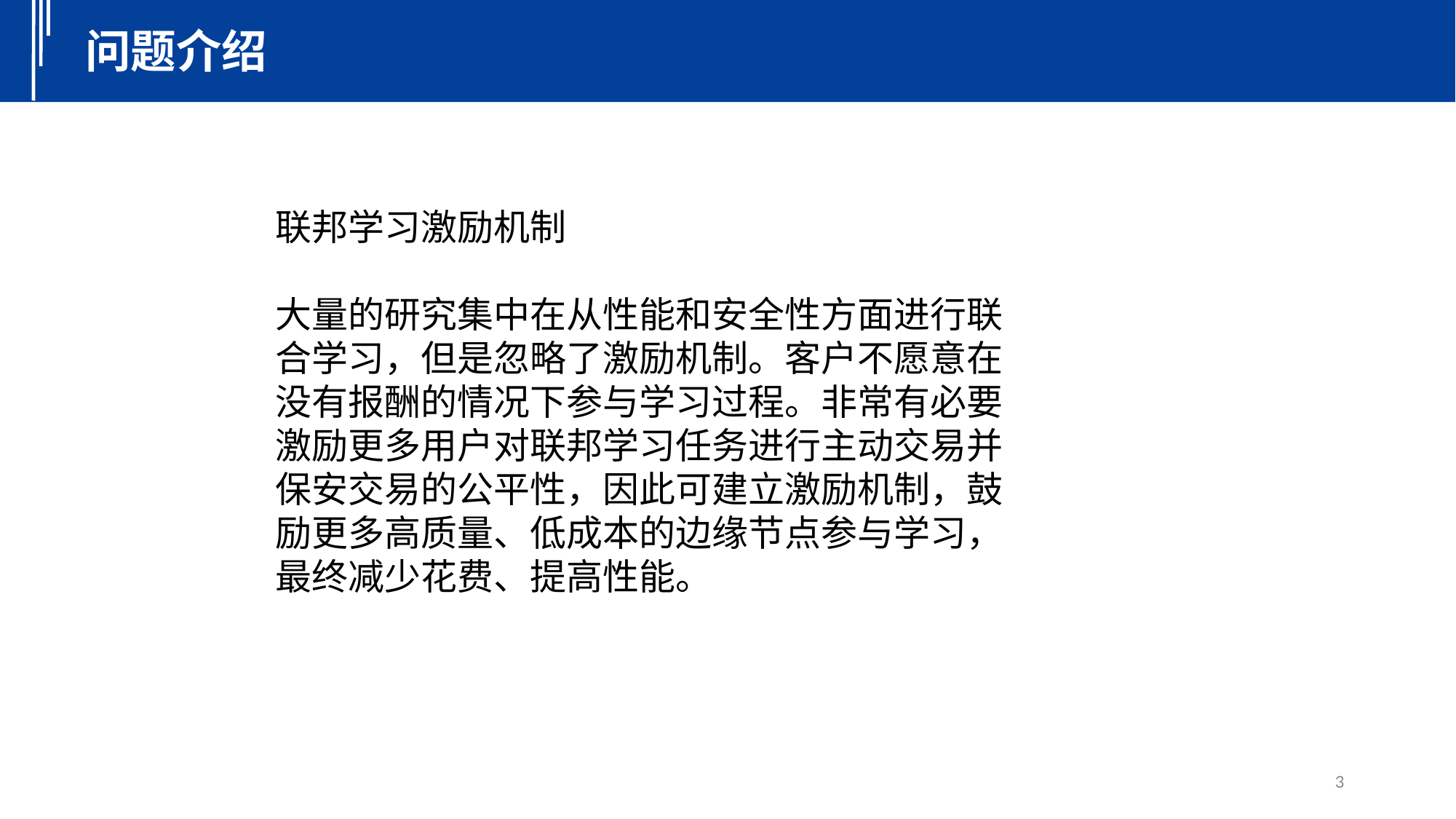

问题介绍
联邦学习激励机制

大量的研究集中在从性能和安全性方面进行联合学习，但是忽略了激励机制。客户不愿意在没有报酬的情况下参与学习过程。非常有必要激励更多用户对联邦学习任务进行主动交易并保安交易的公平性，因此可建立激励机制，鼓励更多高质量、低成本的边缘节点参与学习，最终减少花费、提高性能。

3